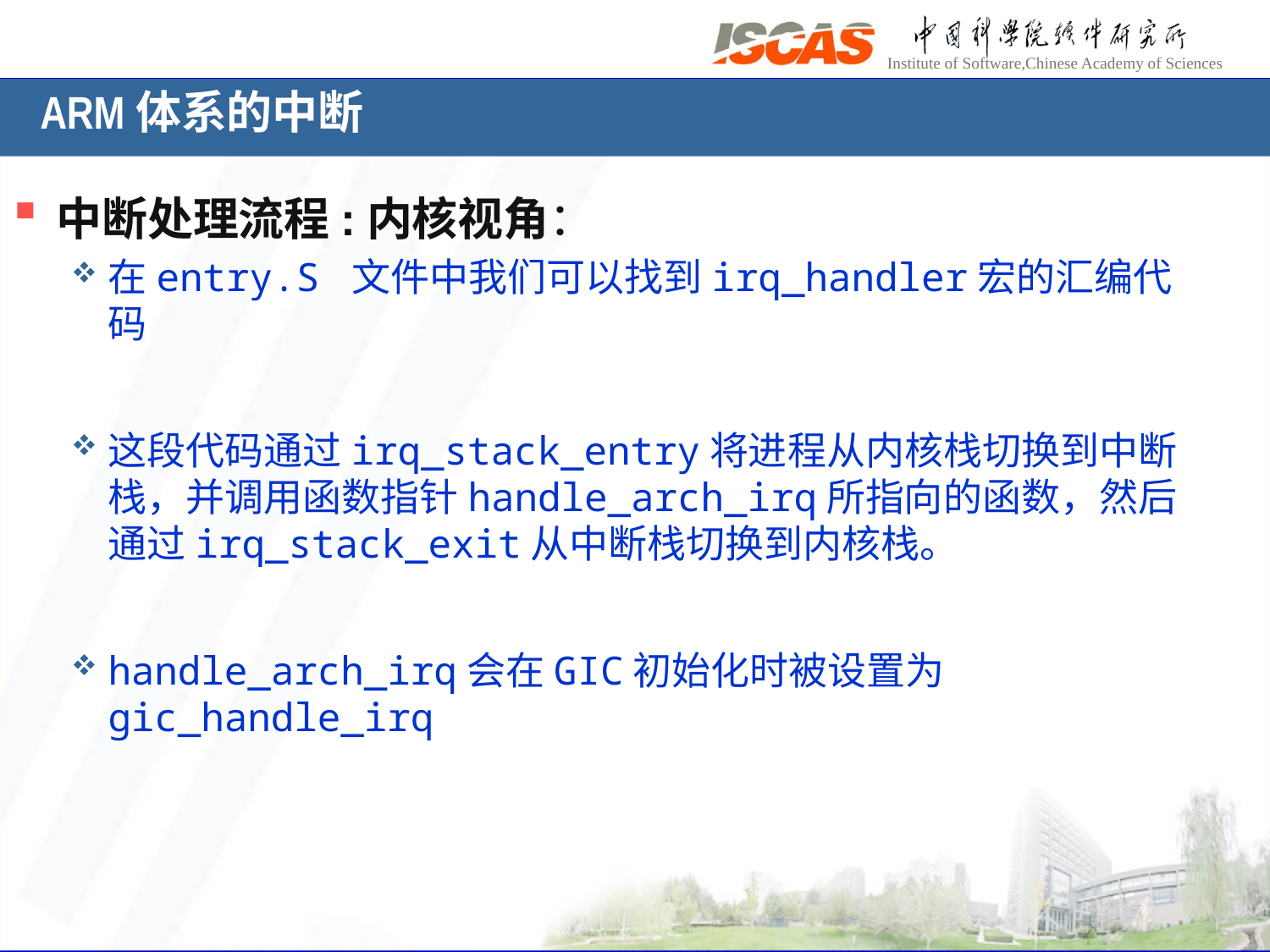

# ARM体系的中断
中断处理流程:内核视角：
在entry.S 文件中我们可以找到irq_handler宏的汇编代码

这段代码通过irq_stack_entry将进程从内核栈切换到中断栈，并调用函数指针handle_arch_irq所指向的函数，然后通过irq_stack_exit从中断栈切换到内核栈。

handle_arch_irq会在GIC初始化时被设置为gic_handle_irq